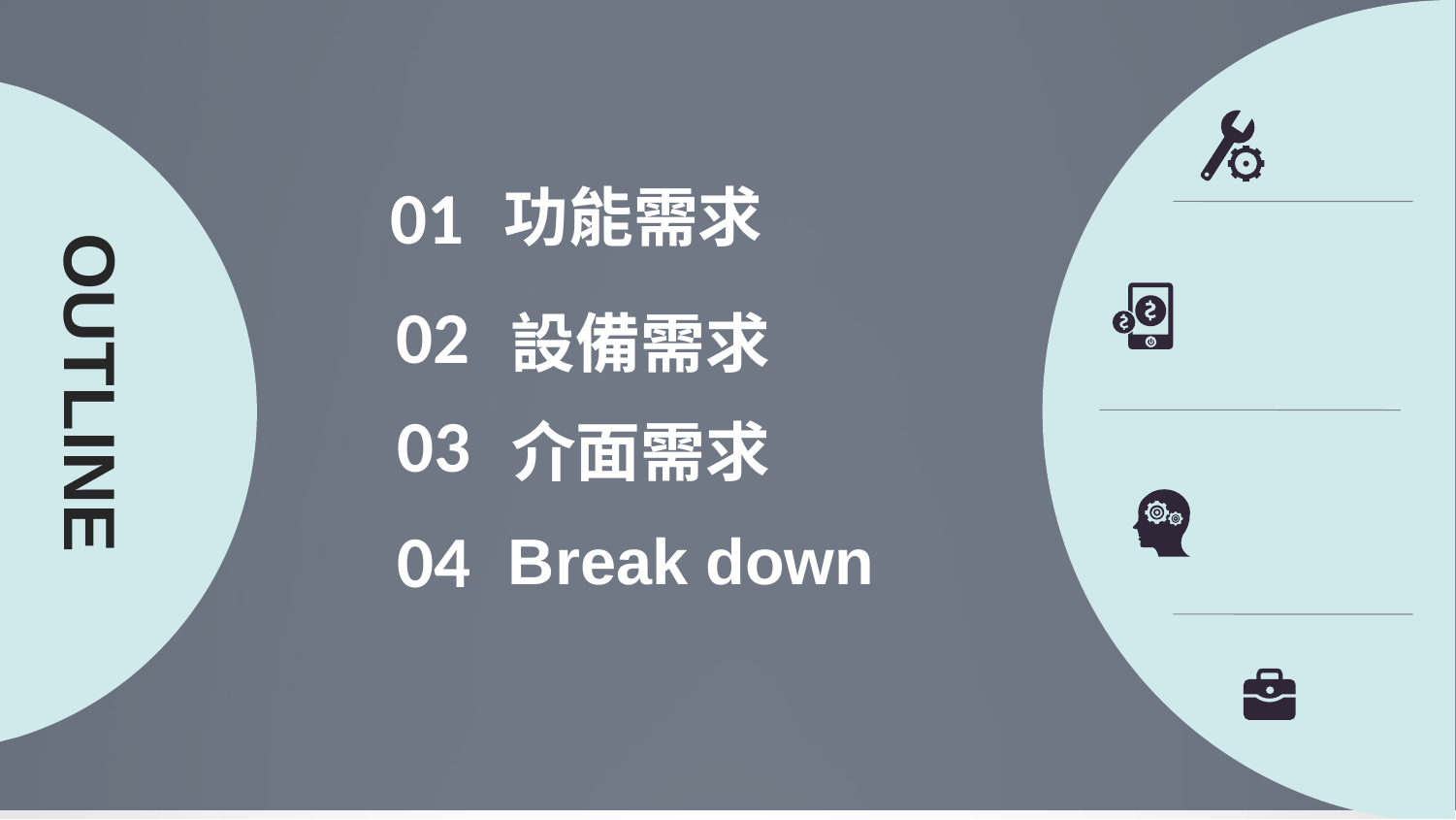

01
功能需求

OUTLINE

02
設備需求
03
介面需求

04
Break down